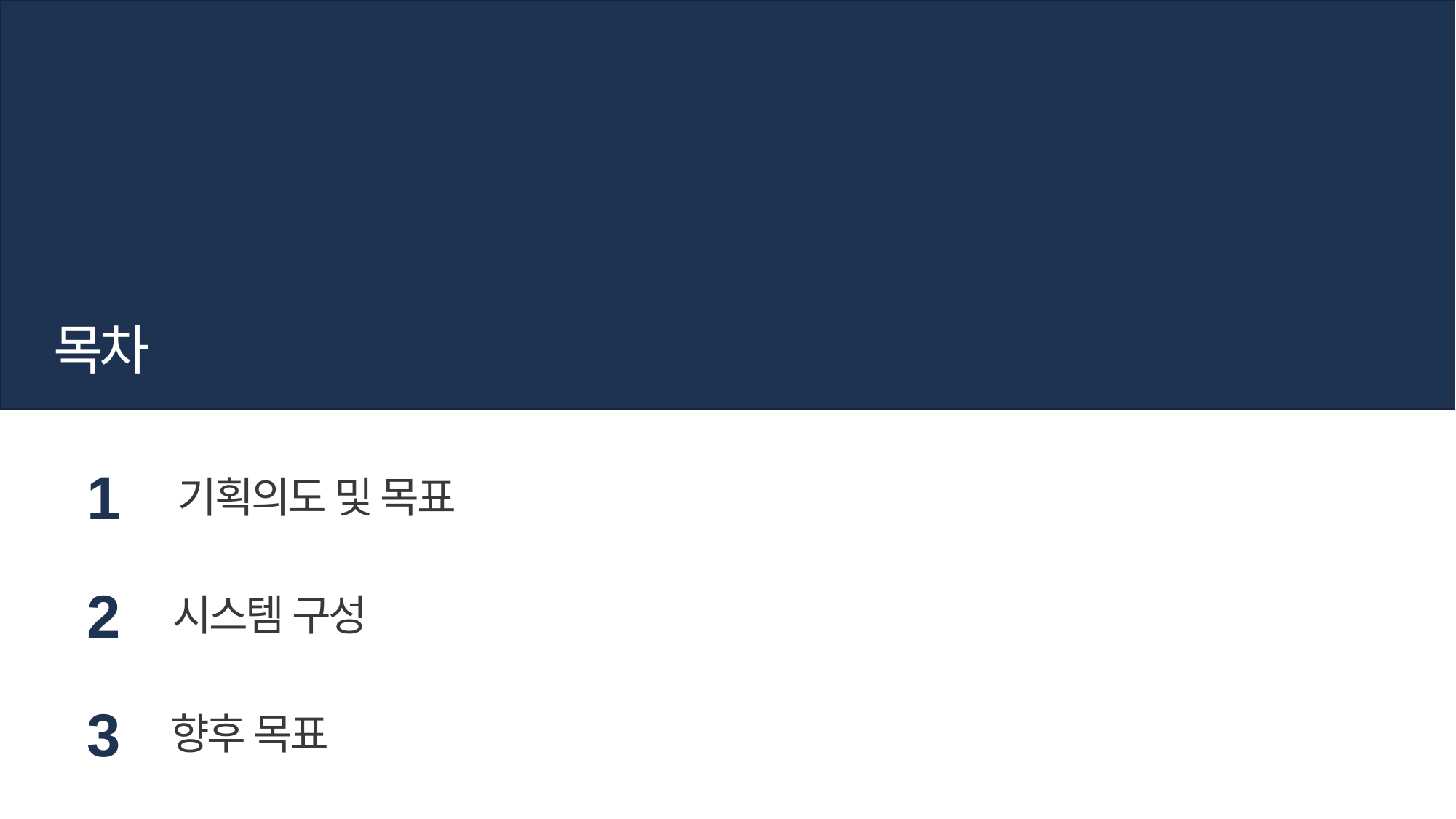

목차
1
기획의도 및 목표
2
시스템 구성
3
향후 목표